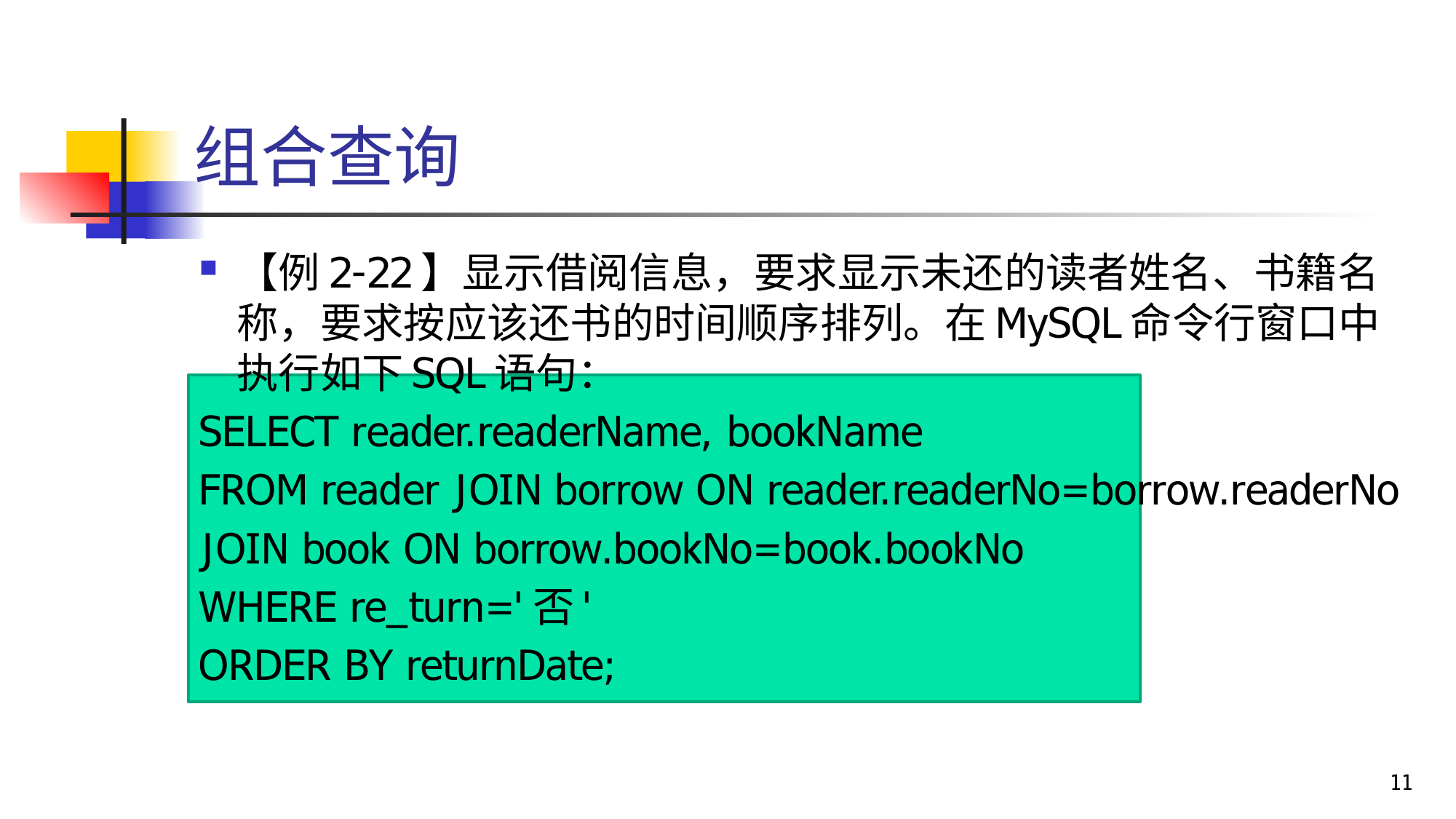

# 组合查询
【例2-22】显示借阅信息，要求显示未还的读者姓名、书籍名称，要求按应该还书的时间顺序排列。在MySQL命令行窗口中执行如下SQL语句：
SELECT reader.readerName, bookName
FROM reader JOIN borrow ON reader.readerNo=borrow.readerNo
JOIN book ON borrow.bookNo=book.bookNo
WHERE re_turn='否'
ORDER BY returnDate;

11